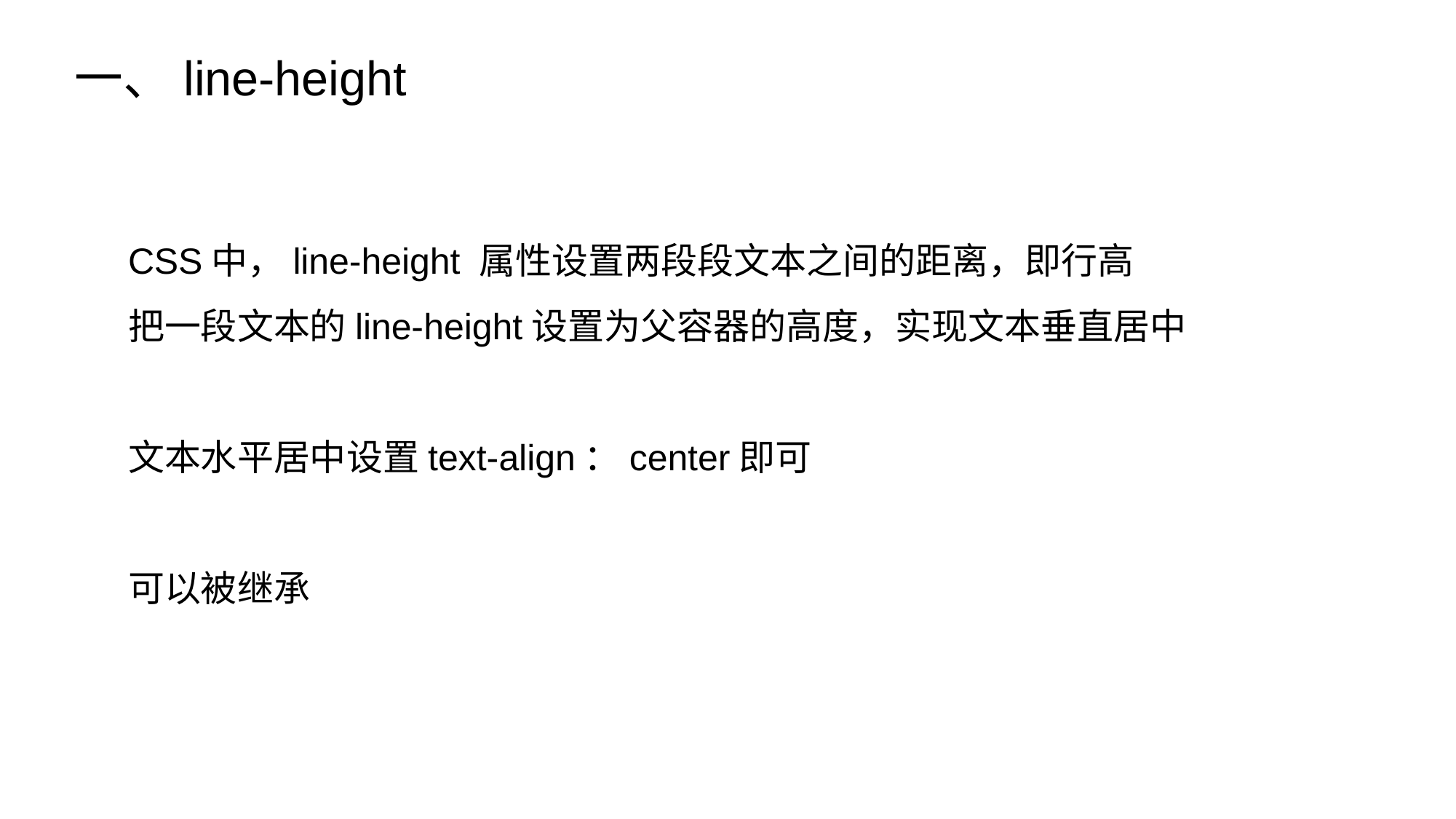

一、line-height
CSS中，line-height 属性设置两段段文本之间的距离，即行高
把一段文本的line-height设置为父容器的高度，实现文本垂直居中

文本水平居中设置text-align：center即可

可以被继承